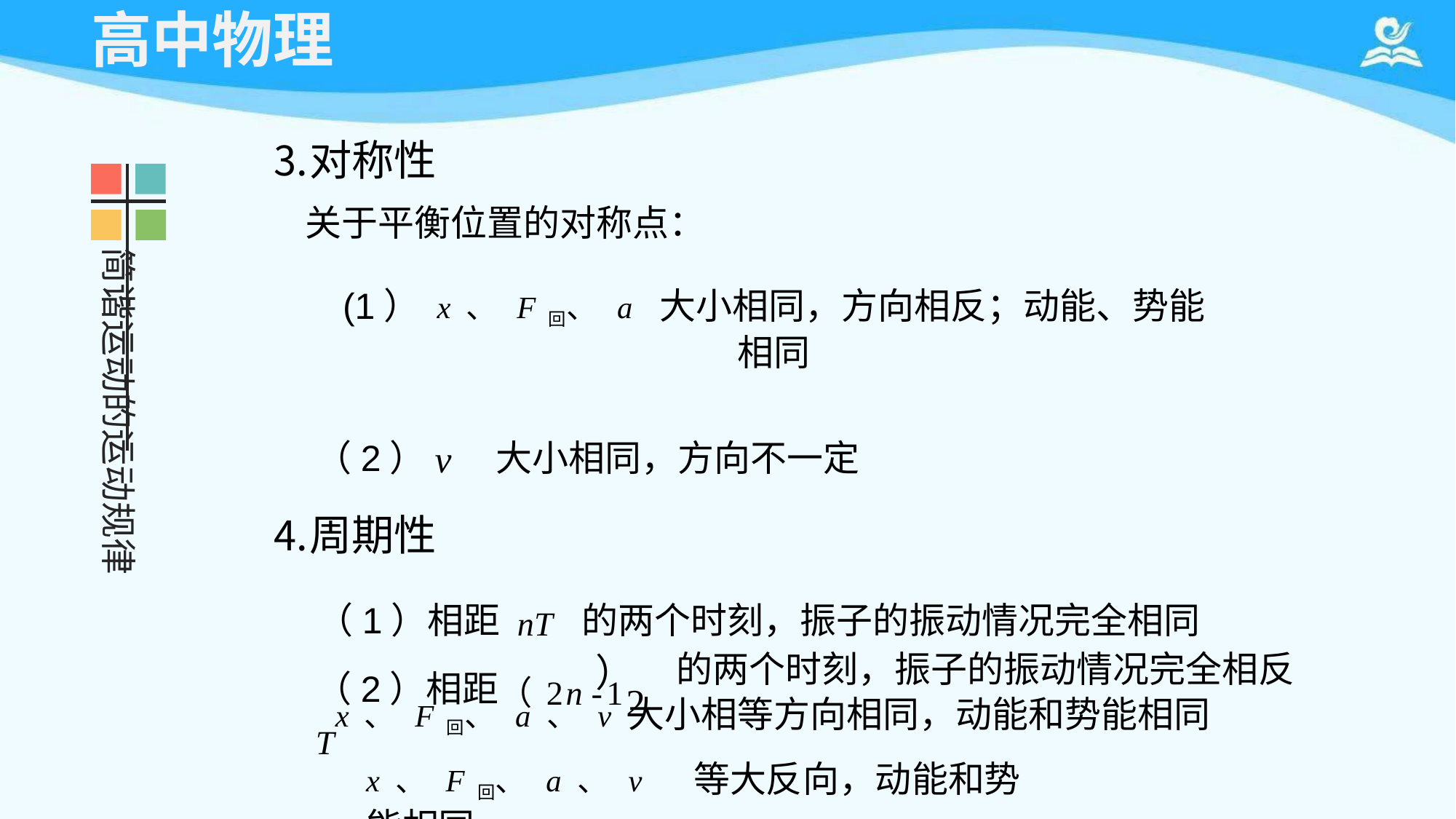

# 高中物理
对称性
关于平衡位置的对称点：
(1） x、F回、a	大小相同，方向相反；动能、势能相同
（2）v	大小相同，方向不一定
周期性
（1）相距 nT 的两个时刻，振子的振动情况完全相同
x、F回、a、v	大小相等方向相同，动能和势能相同

简谐运动的运动规律
（2）相距（2n -1	T
的两个时刻，振子的振动情况完全相反
）
2
x、F回、a、v	等大反向，动能和势能相同